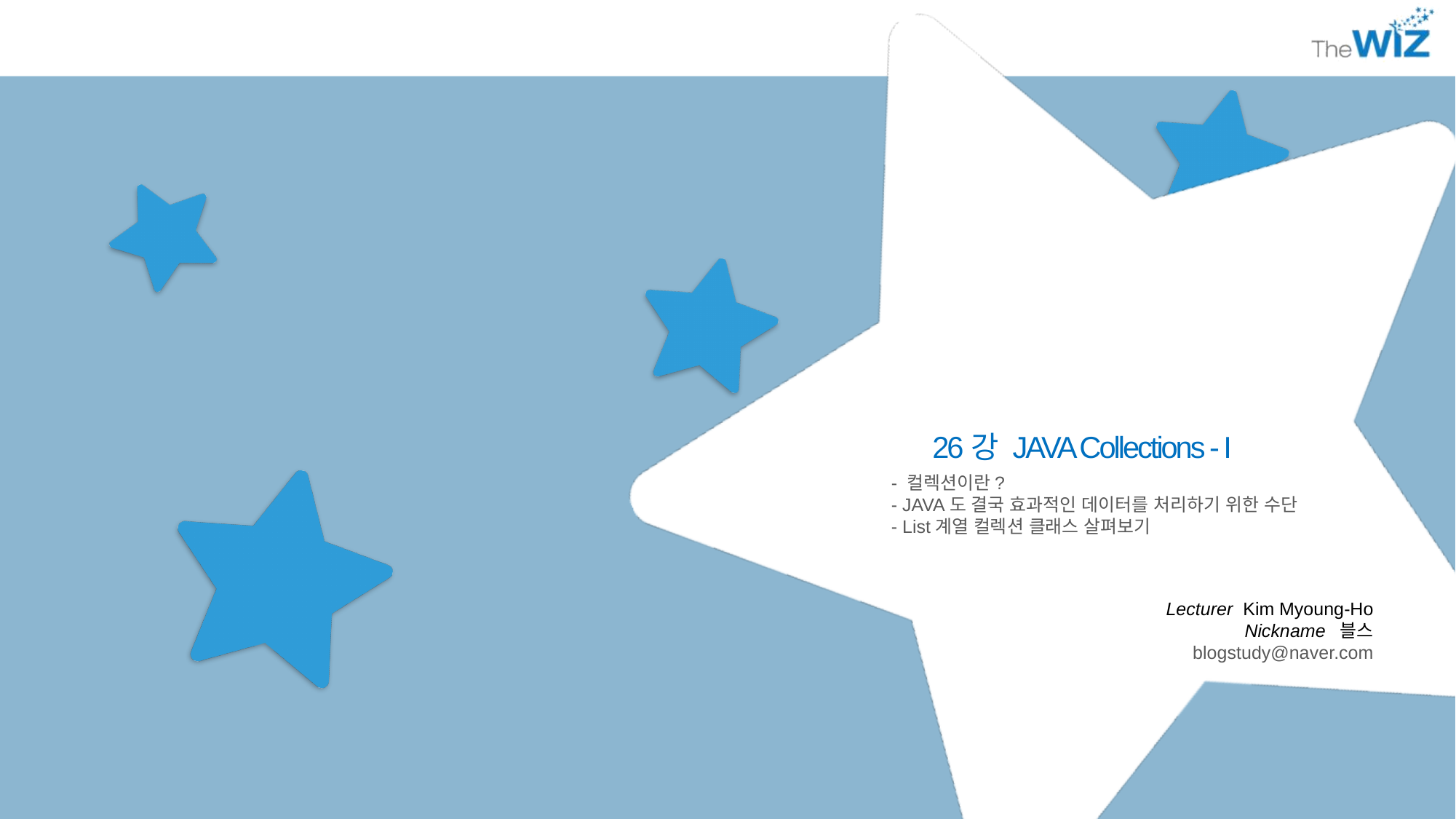

26강 JAVA Collections - I
- 컬렉션이란?
- JAVA도 결국 효과적인 데이터를 처리하기 위한 수단
- List계열 컬렉션 클래스 살펴보기
Lecturer  Kim Myoung-Ho
Nickname  블스
blogstudy@naver.com